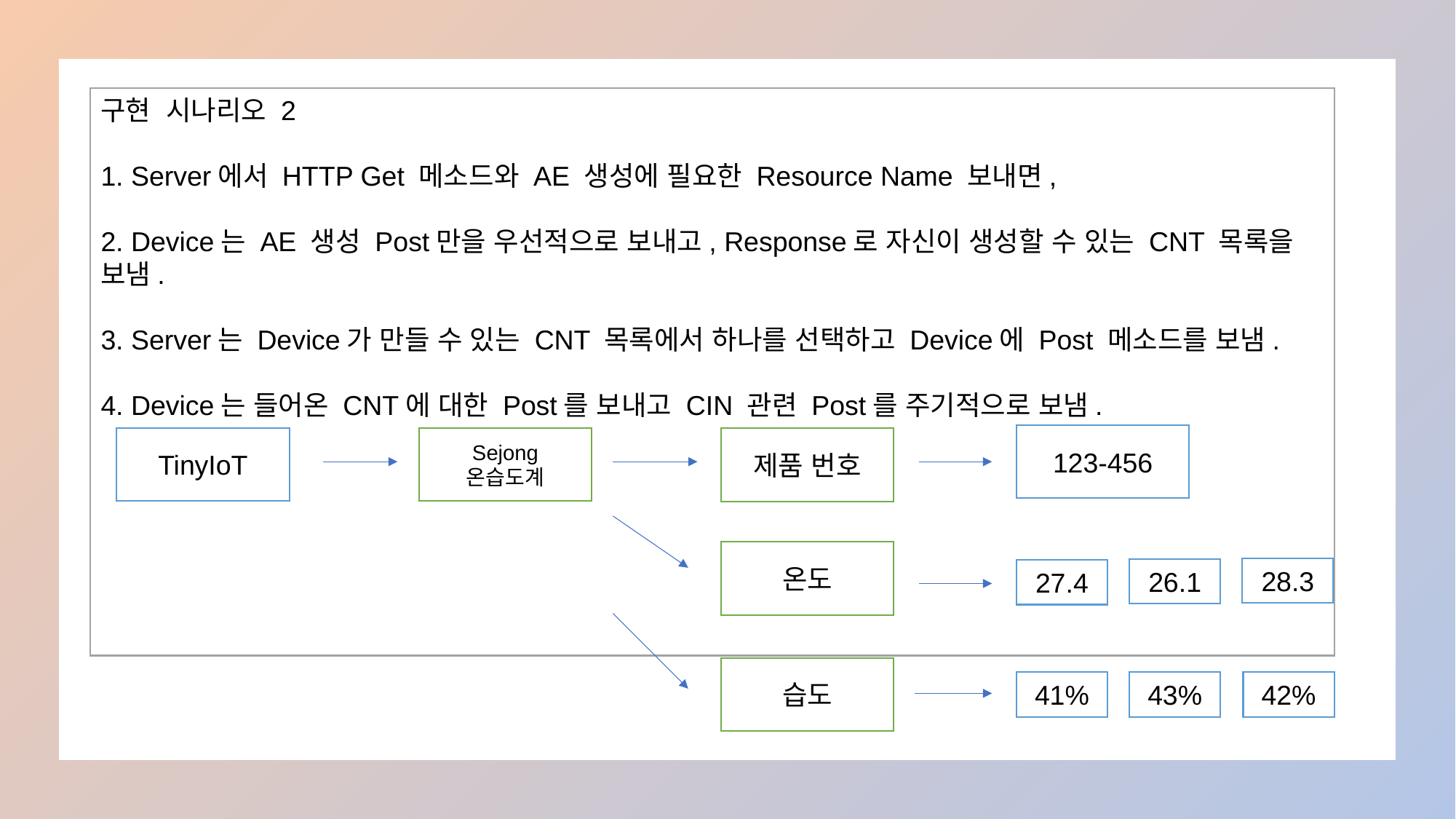

구현  시나리오 2

1. Server에서 HTTP Get 메소드와 AE 생성에 필요한 Resource Name 보내면,

2. Device는 AE 생성 Post만을 우선적으로 보내고, Response로 자신이 생성할 수 있는 CNT 목록을 보냄.

3. Server는 Device가 만들 수 있는 CNT 목록에서 하나를 선택하고 Device에 Post 메소드를 보냄.

4. Device는 들어온 CNT에 대한 Post를 보내고 CIN 관련 Post를 주기적으로 보냄.

123-456
Sejong 온습도계
TinyIoT
제품 번호
온도
28.3
26.1
27.4
습도
43%
42%
41%